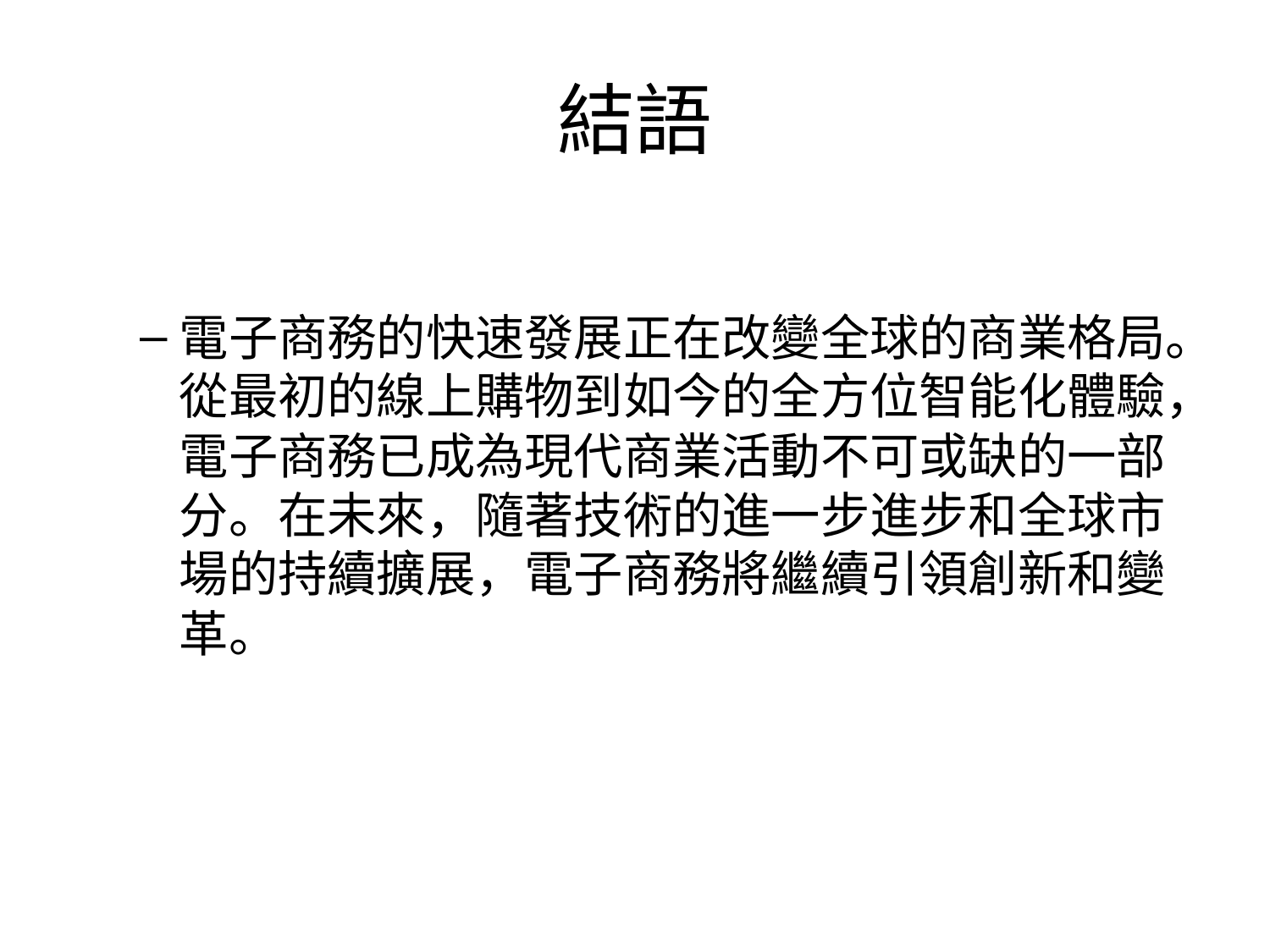

# 結語

電子商務的快速發展正在改變全球的商業格局。從最初的線上購物到如今的全方位智能化體驗，電子商務已成為現代商業活動不可或缺的一部分。在未來，隨著技術的進一步進步和全球市場的持續擴展，電子商務將繼續引領創新和變革。